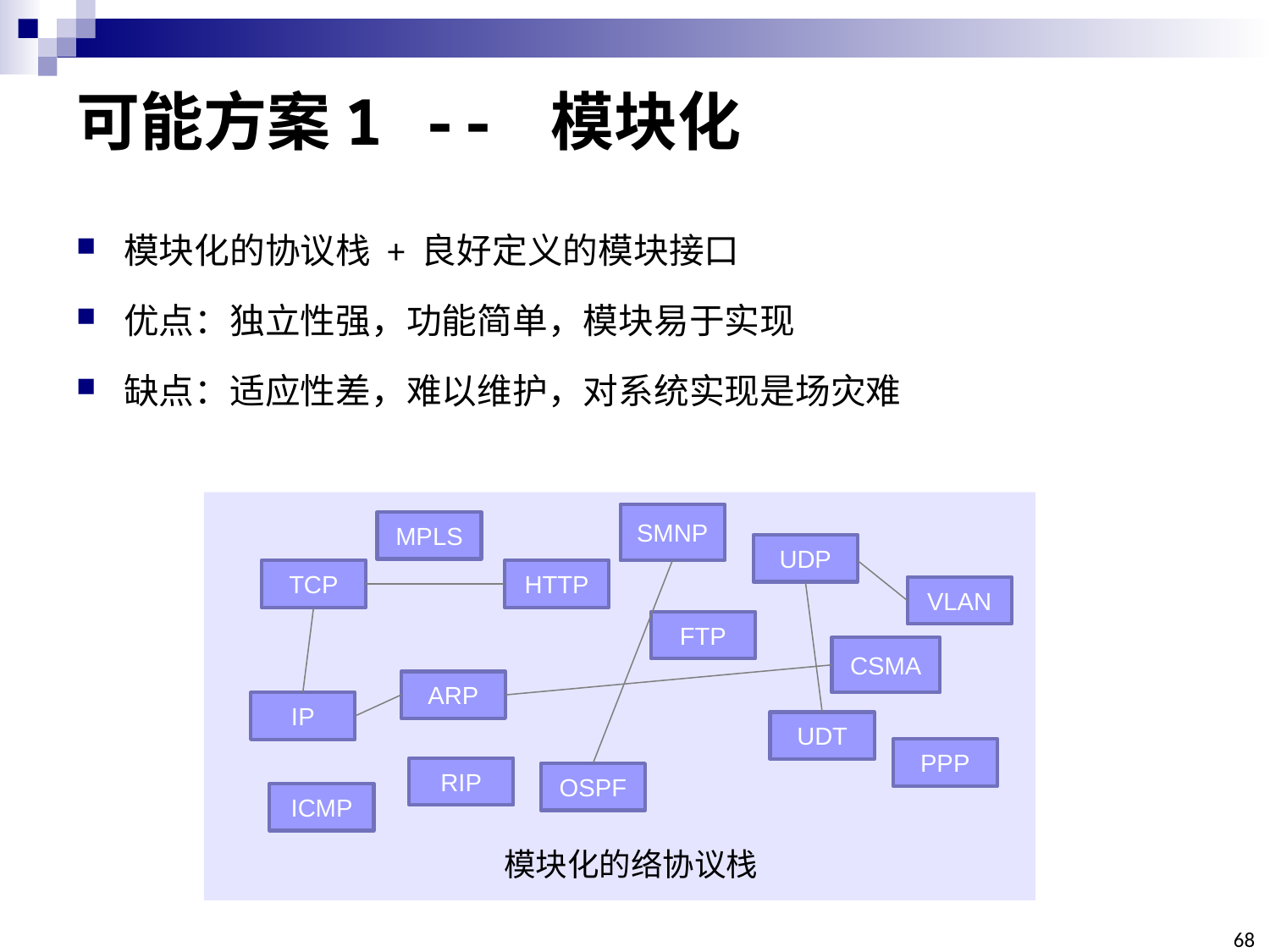

# 可能方案1 -- 模块化
模块化的协议栈 + 良好定义的模块接口
优点：独立性强，功能简单，模块易于实现
缺点：适应性差，难以维护，对系统实现是场灾难

SMNP
MPLS
UDP
TCP
HTTP
VLAN
FTP
CSMA
ARP
IP
UDT
PPP
RIP
OSPF
ICMP
模块化的络协议栈
68